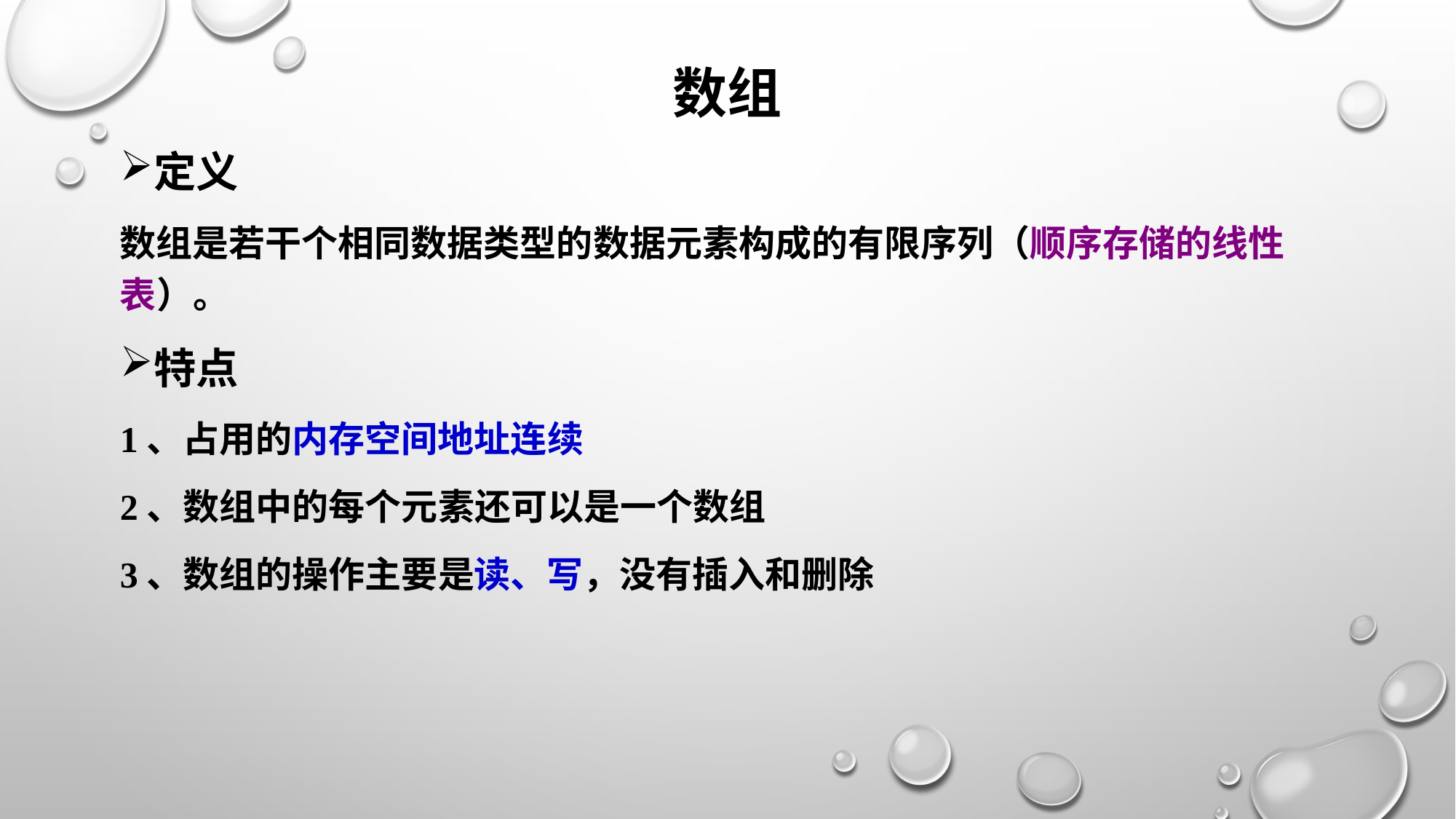

# 数组
定义
数组是若干个相同数据类型的数据元素构成的有限序列（顺序存储的线性表）。
特点
1、占用的内存空间地址连续
2、数组中的每个元素还可以是一个数组
3、数组的操作主要是读、写，没有插入和删除